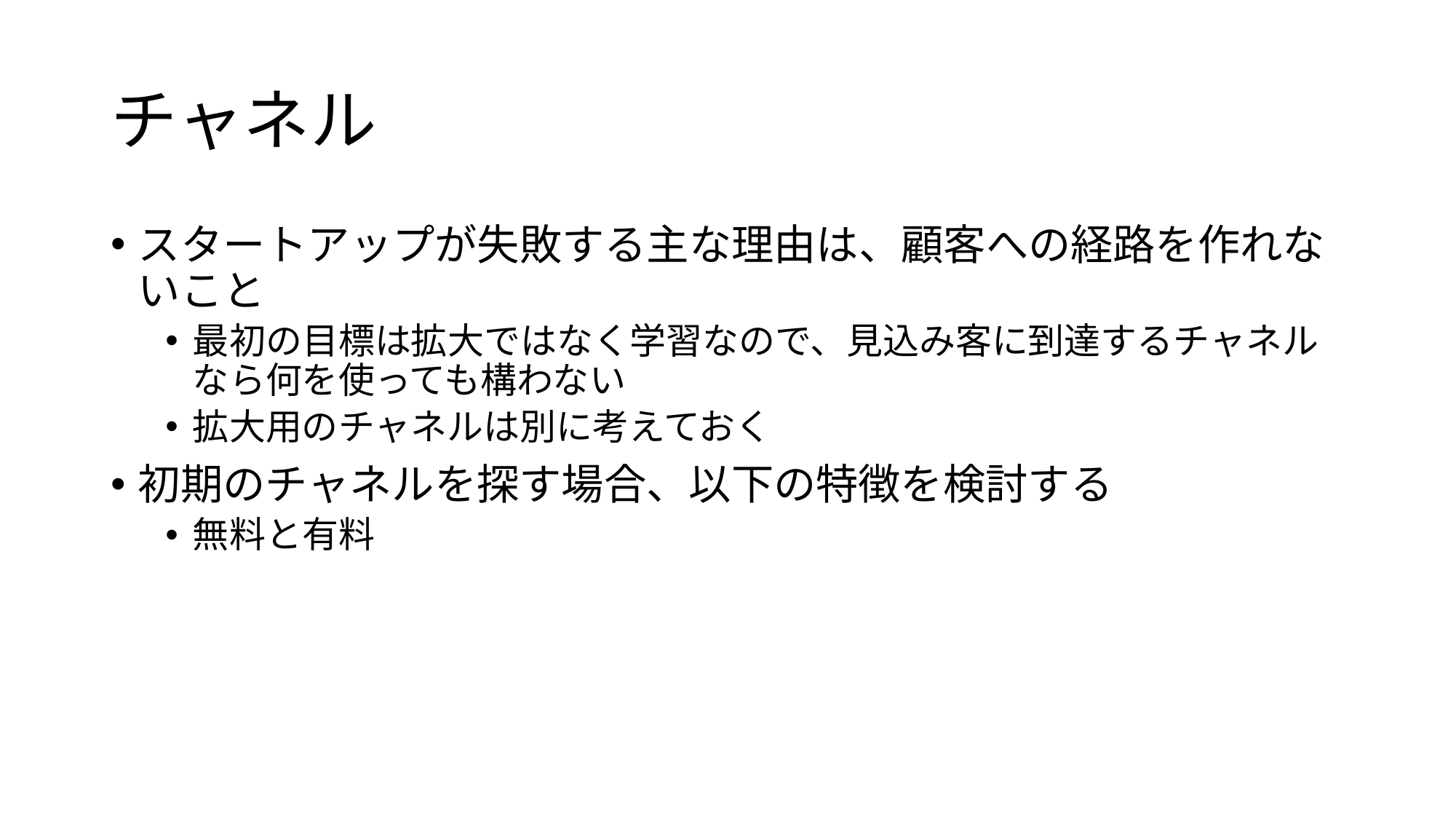

# チャネル
スタートアップが失敗する主な理由は、顧客への経路を作れないこと
最初の目標は拡大ではなく学習なので、見込み客に到達するチャネルなら何を使っても構わない
拡大用のチャネルは別に考えておく
初期のチャネルを探す場合、以下の特徴を検討する
無料と有料